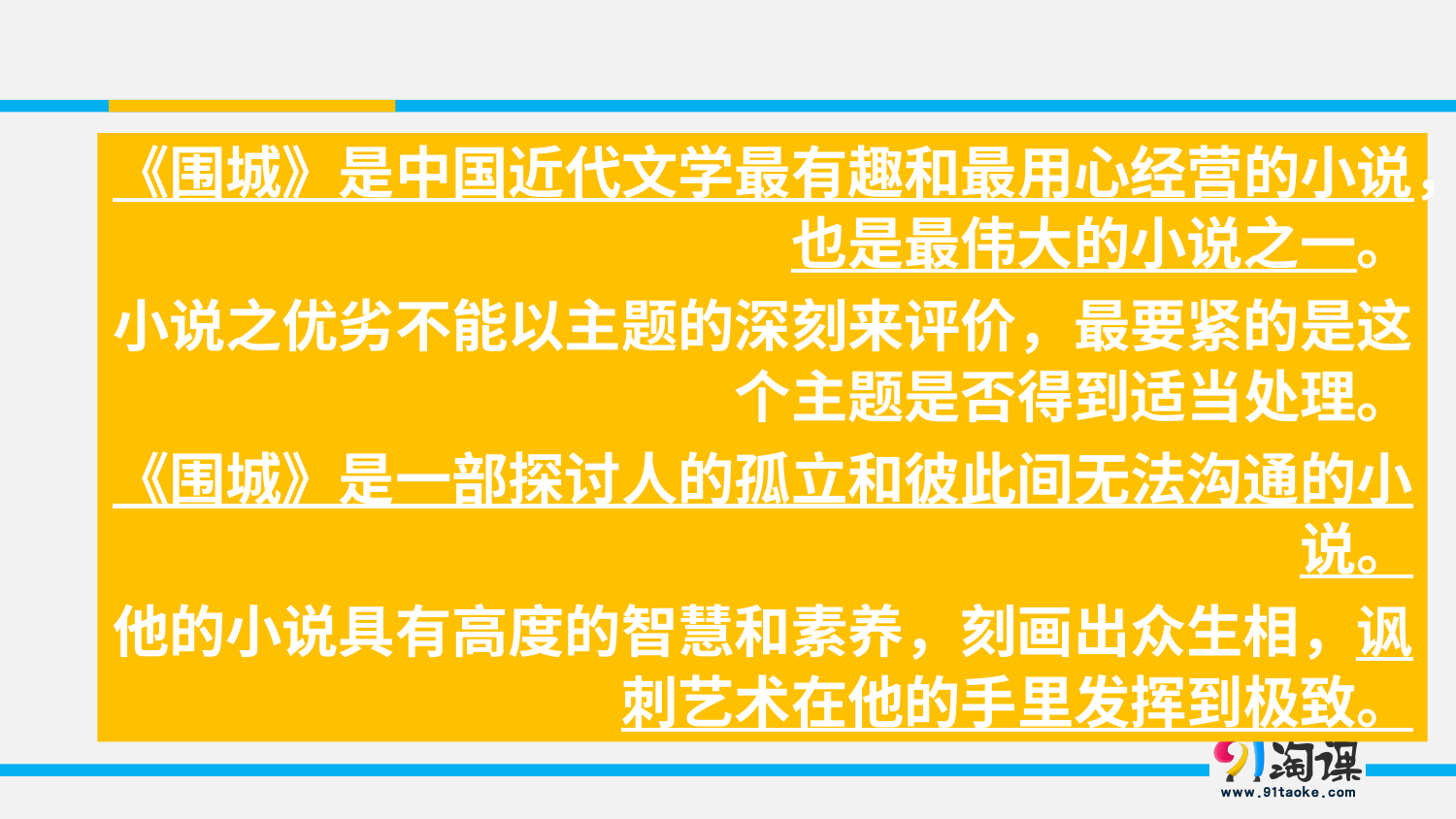

《围城》是中国近代文学最有趣和最用心经营的小说，也是最伟大的小说之一。
小说之优劣不能以主题的深刻来评价，最要紧的是这个主题是否得到适当处理。
《围城》是一部探讨人的孤立和彼此间无法沟通的小说。
他的小说具有高度的智慧和素养，刻画出众生相，讽刺艺术在他的手里发挥到极致。